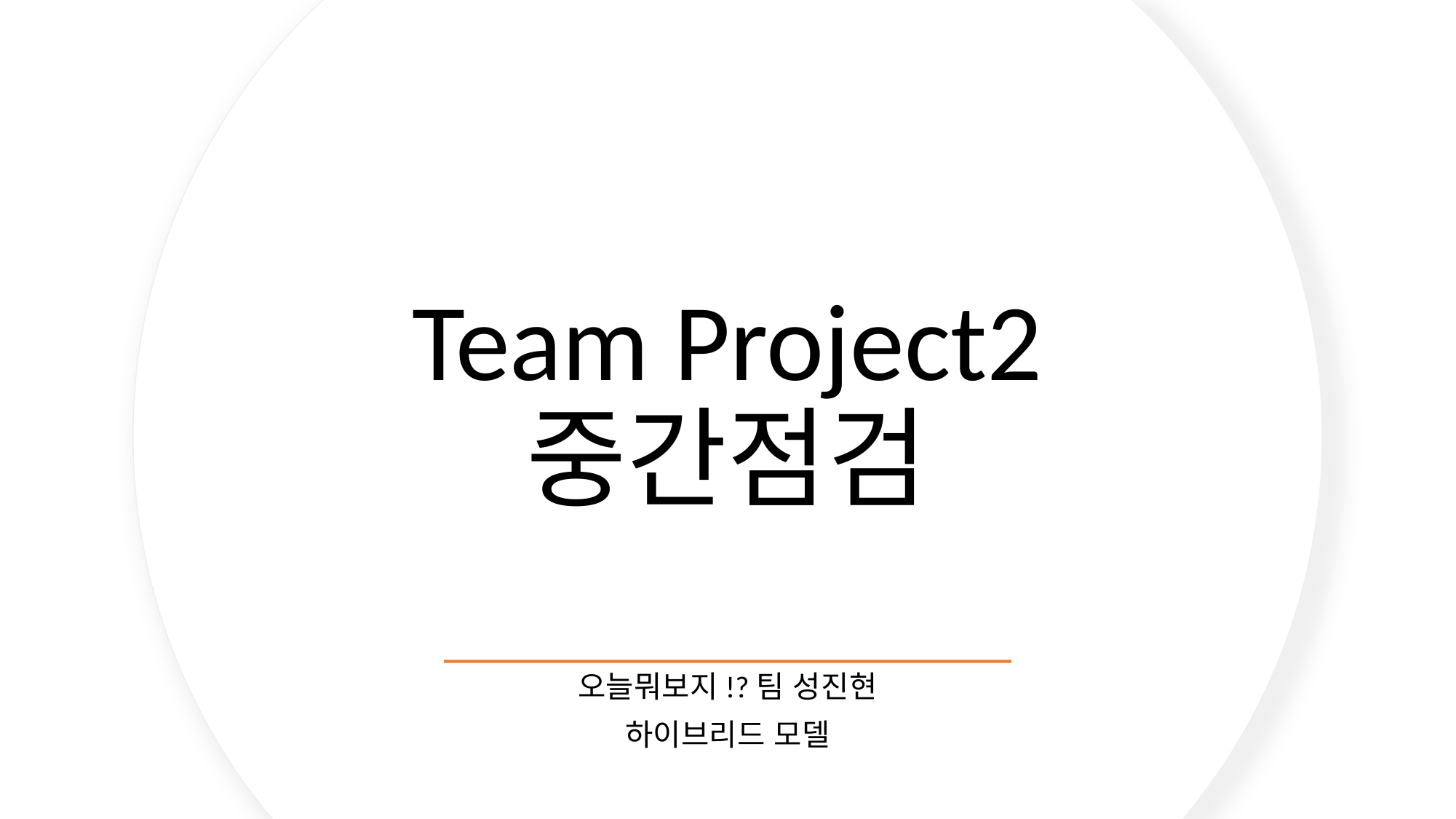

# Team Project2 중간점검

오늘뭐보지!?팀 성진현
하이브리드 모델